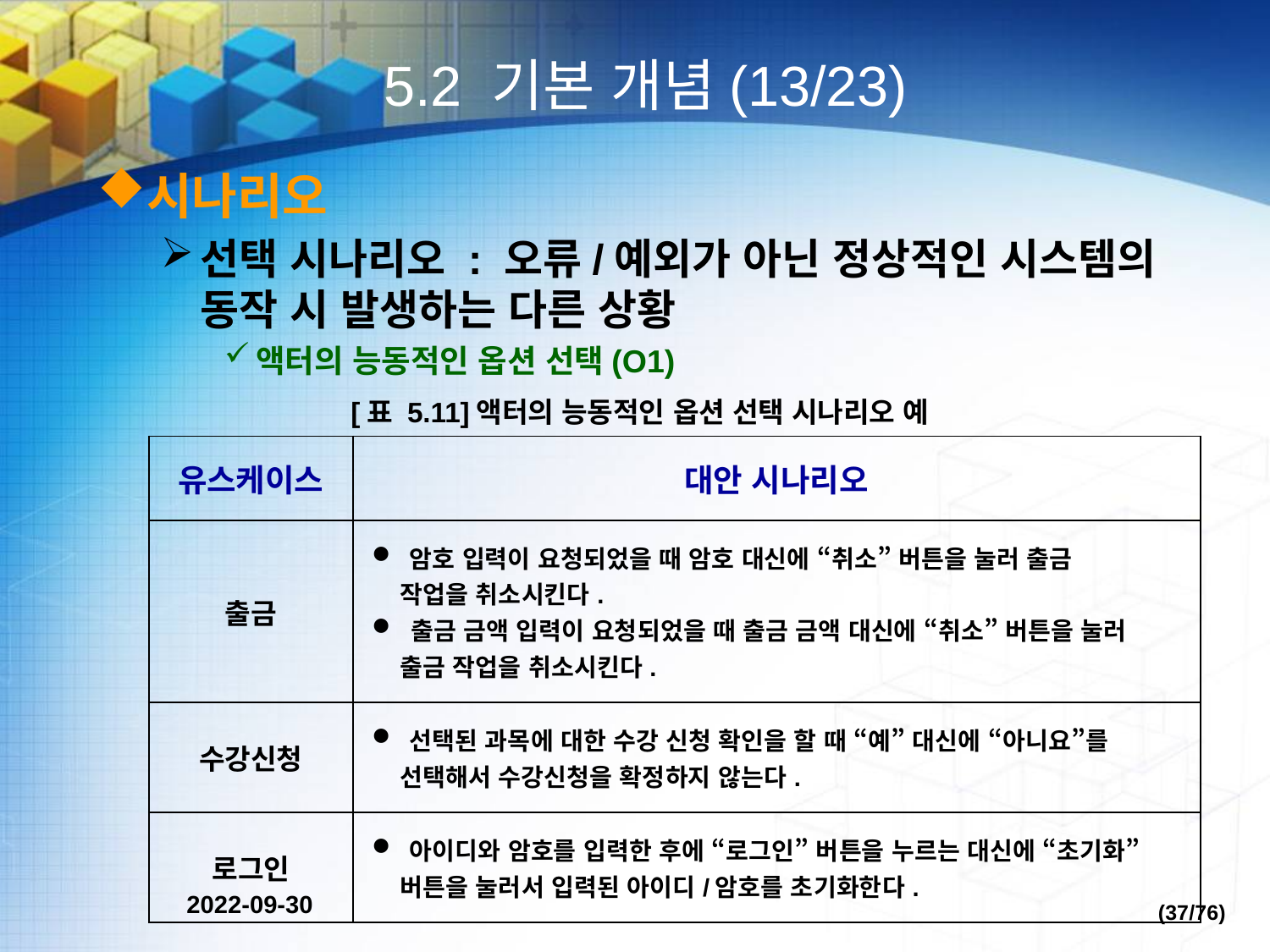

# 5.2 기본 개념(13/23)
시나리오
선택 시나리오 : 오류/예외가 아닌 정상적인 시스템의 동작 시 발생하는 다른 상황
액터의 능동적인 옵션 선택(O1)
[표 5.11]액터의 능동적인 옵션 선택 시나리오 예
| 유스케이스 | 대안 시나리오 |
| --- | --- |
| 출금 | 암호 입력이 요청되었을 때 암호 대신에 “취소” 버튼을 눌러 출금 작업을 취소시킨다. 출금 금액 입력이 요청되었을 때 출금 금액 대신에 “취소” 버튼을 눌러 출금 작업을 취소시킨다. |
| 수강신청 | 선택된 과목에 대한 수강 신청 확인을 할 때 “예” 대신에 “아니요”를 선택해서 수강신청을 확정하지 않는다. |
| 로그인 | 아이디와 암호를 입력한 후에 “로그인” 버튼을 누르는 대신에 “초기화” 버튼을 눌러서 입력된 아이디/암호를 초기화한다. |
(37/76)
2022-09-30